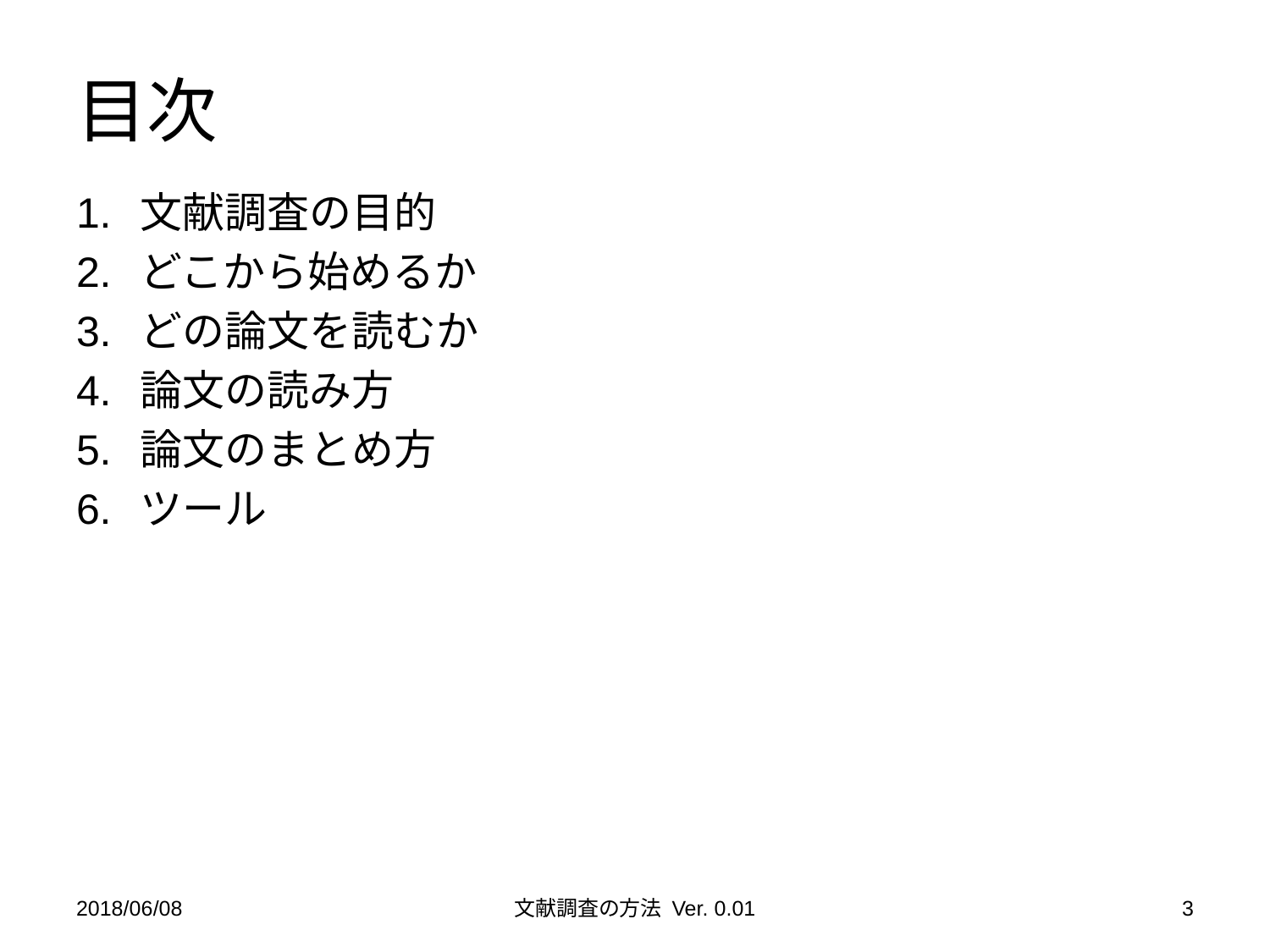

# 目次
文献調査の目的
どこから始めるか
どの論文を読むか
論文の読み方
論文のまとめ方
ツール

2018/06/08
文献調査の方法 Ver. 0.01
3